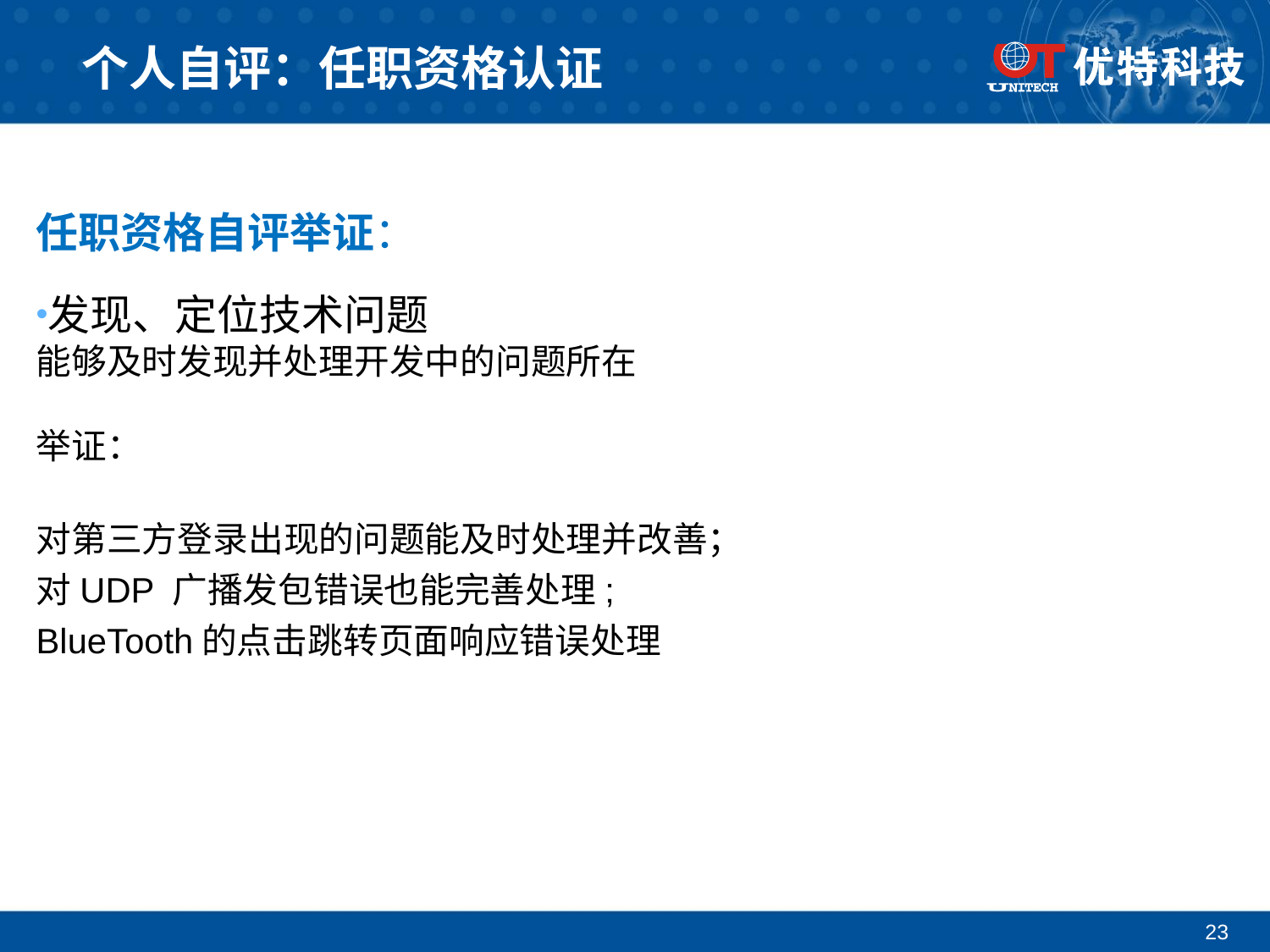

# 个人自评：任职资格认证
任职资格自评举证：
发现、定位技术问题
能够及时发现并处理开发中的问题所在

举证：

对第三方登录出现的问题能及时处理并改善；
对UDP 广播发包错误也能完善处理;
BlueTooth的点击跳转页面响应错误处理

23